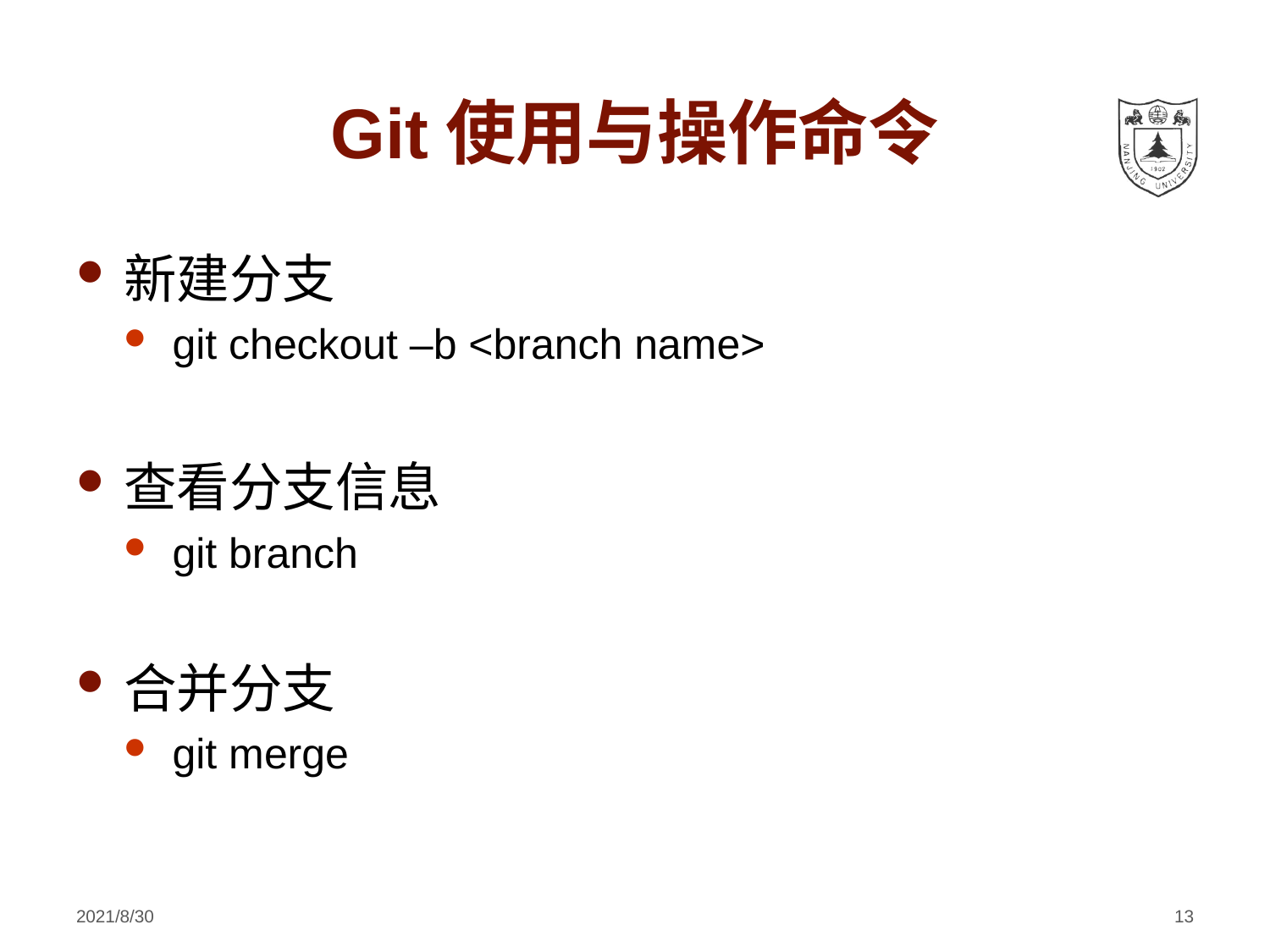

# Git使用与操作命令
新建分支
git checkout –b <branch name>

查看分支信息
git branch

合并分支
git merge

2021/8/30

13